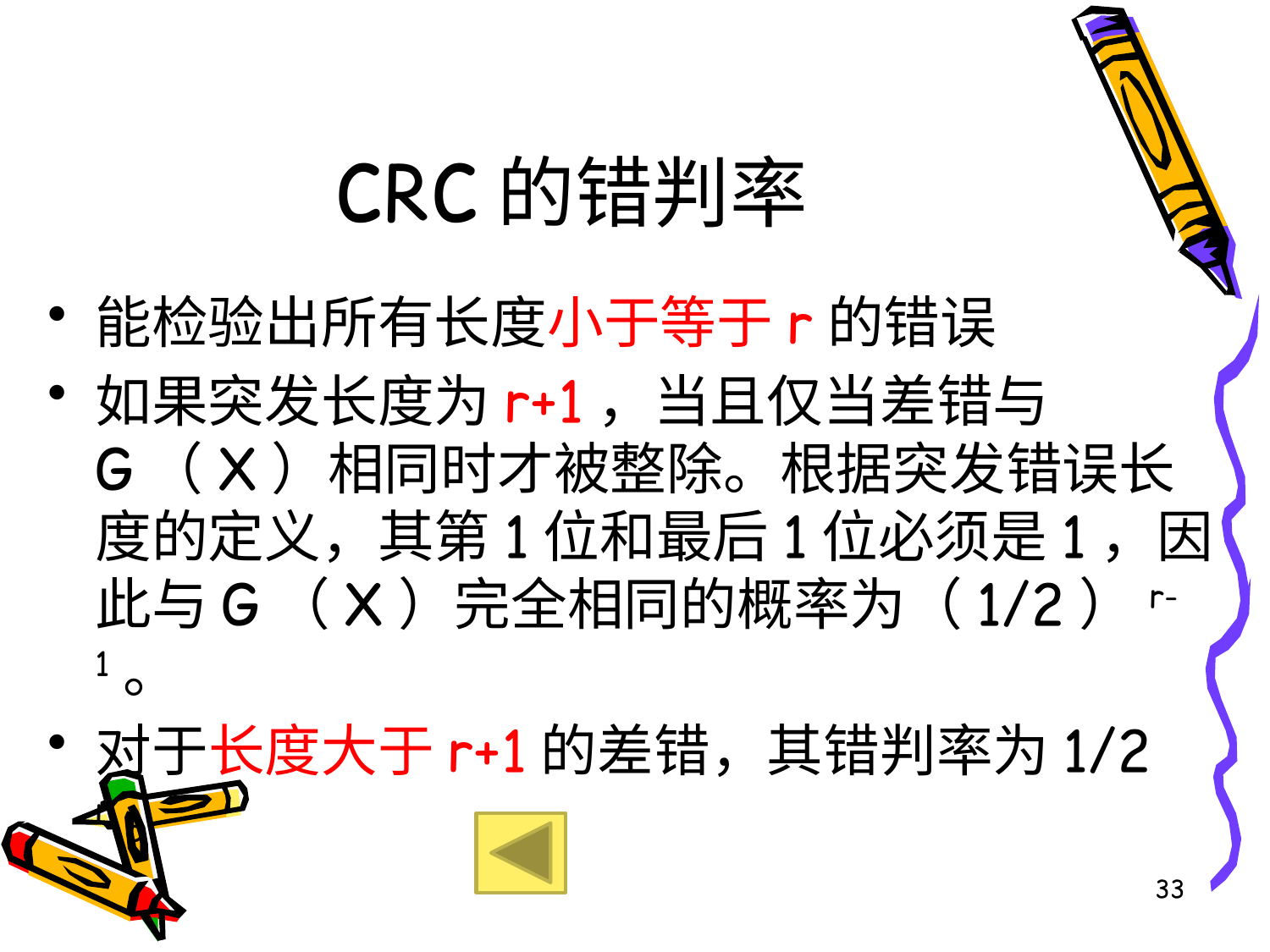

# CRC的错判率
能检验出所有长度小于等于r的错误
如果突发长度为r+1，当且仅当差错与G（X）相同时才被整除。根据突发错误长度的定义，其第1位和最后1位必须是1，因此与G（X）完全相同的概率为（1/2）r-1。
对于长度大于r+1的差错，其错判率为1/2 r。

33